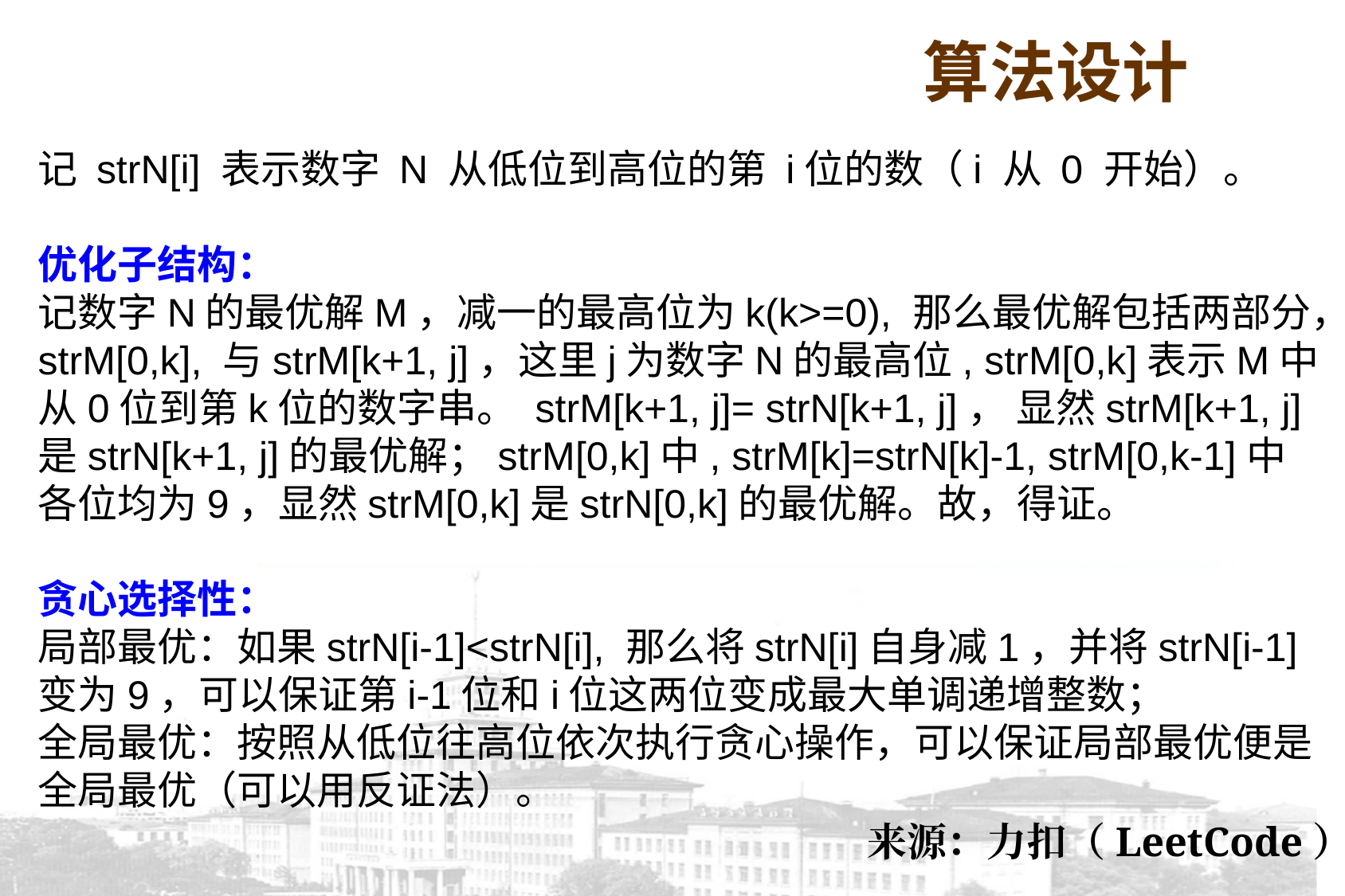

算法设计
记 strN[i] 表示数字 N 从低位到高位的第 i位的数（i 从 0 开始）。

优化子结构：
记数字N的最优解M，减一的最高位为k(k>=0), 那么最优解包括两部分，strM[0,k], 与strM[k+1, j]，这里j为数字N的最高位, strM[0,k]表示M中从0位到第k位的数字串。 strM[k+1, j]= strN[k+1, j]， 显然strM[k+1, j]是strN[k+1, j]的最优解；strM[0,k]中, strM[k]=strN[k]-1, strM[0,k-1]中各位均为9，显然strM[0,k]是strN[0,k]的最优解。故，得证。

贪心选择性：
局部最优：如果strN[i-1]<strN[i], 那么将strN[i]自身减1，并将strN[i-1]变为9，可以保证第i-1位和i位这两位变成最大单调递增整数；
全局最优：按照从低位往高位依次执行贪心操作，可以保证局部最优便是全局最优（可以用反证法）。

来源：力扣（LeetCode）